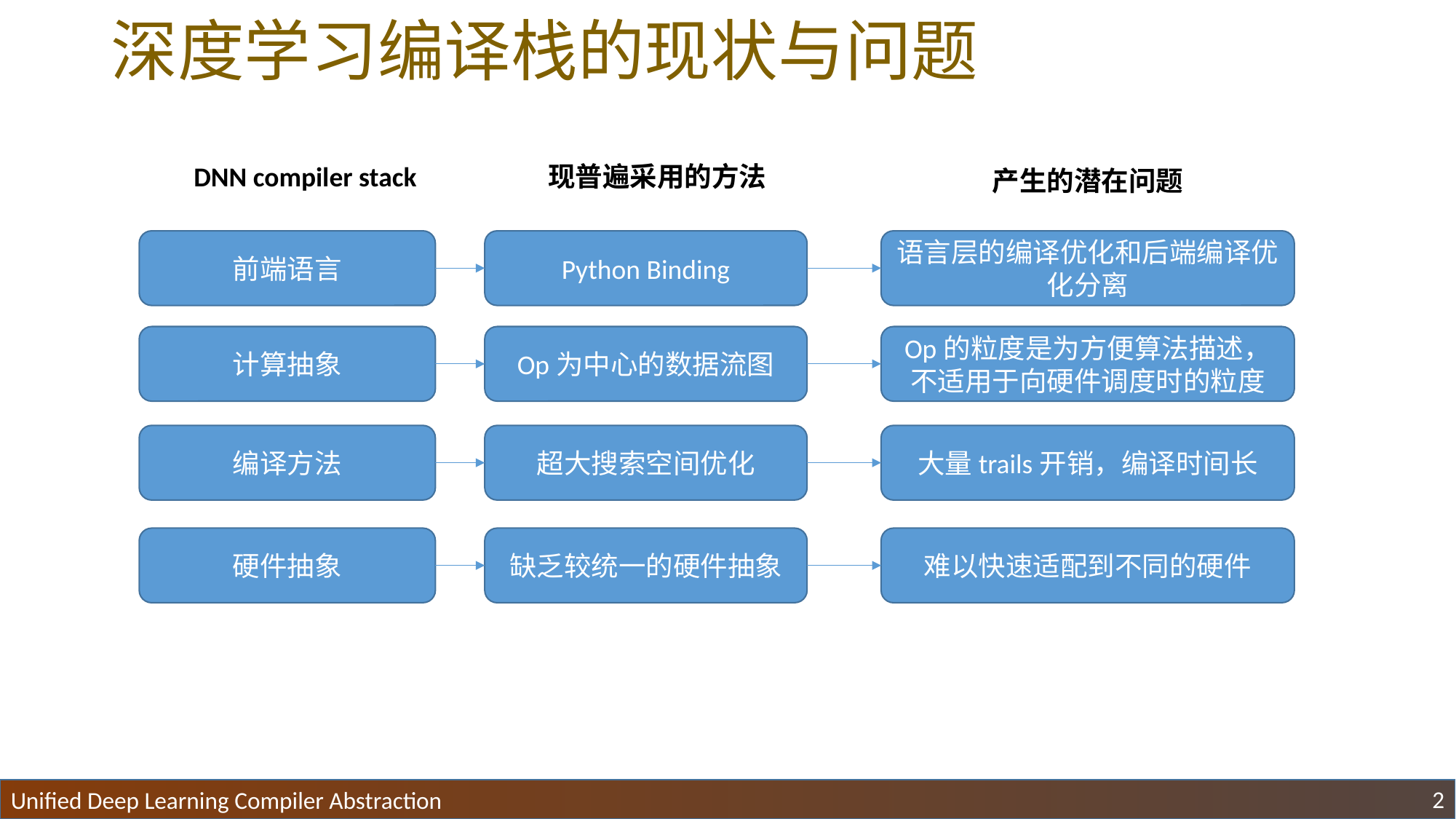

# 深度学习编译栈的现状与问题
现普遍采用的方法
DNN compiler stack
产生的潜在问题
前端语言
Python Binding
语言层的编译优化和后端编译优化分离
计算抽象
Op为中心的数据流图
Op的粒度是为方便算法描述，不适用于向硬件调度时的粒度
编译方法
超大搜索空间优化
大量trails开销，编译时间长
硬件抽象
缺乏较统一的硬件抽象
难以快速适配到不同的硬件
2